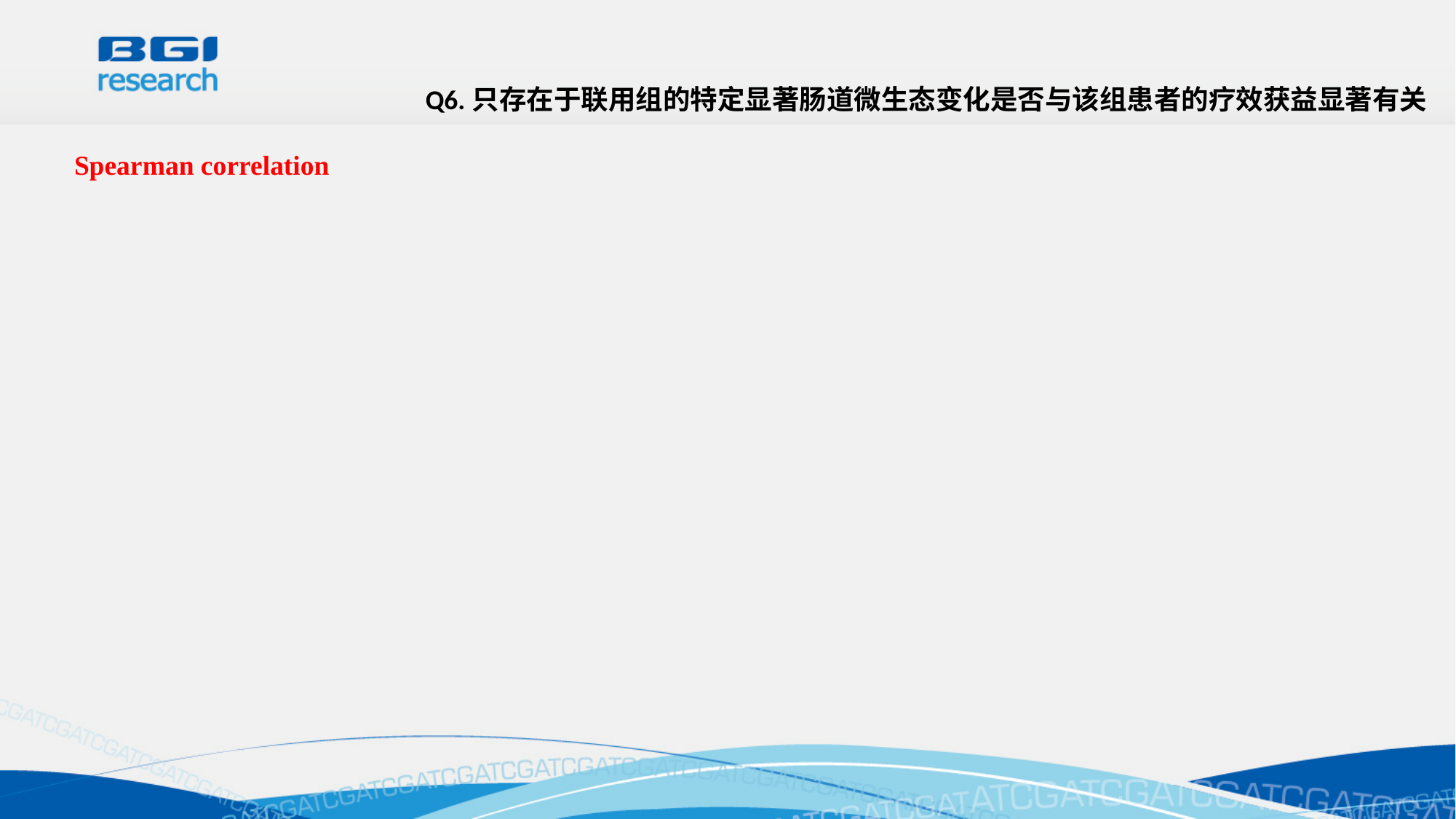

Q6.只存在于联用组的特定显著肠道微生态变化是否与该组患者的疗效获益显著有关
 Spearman correlation